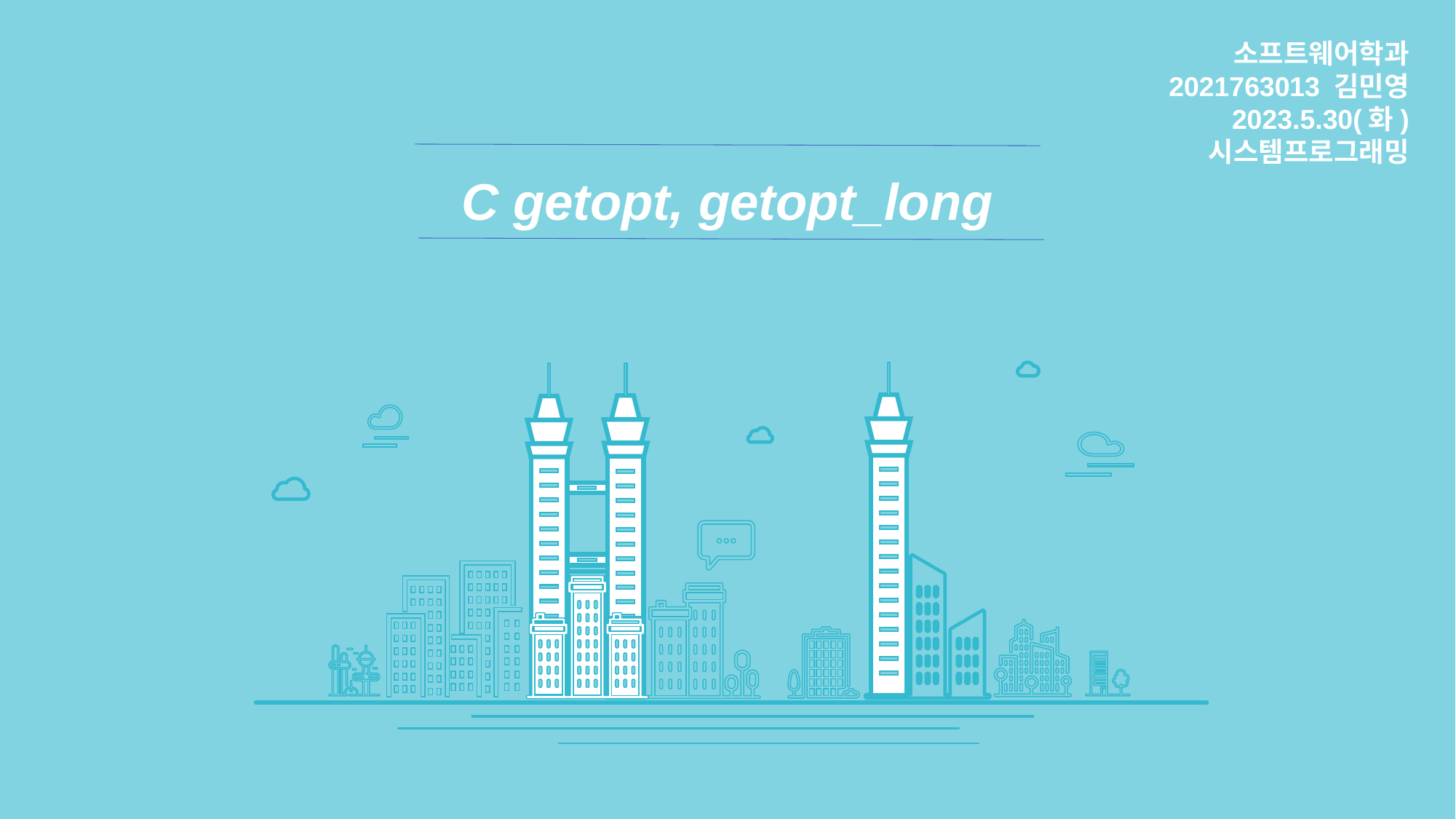

소프트웨어학과
2021763013 김민영
2023.5.30(화)
시스템프로그래밍
C getopt, getopt_long